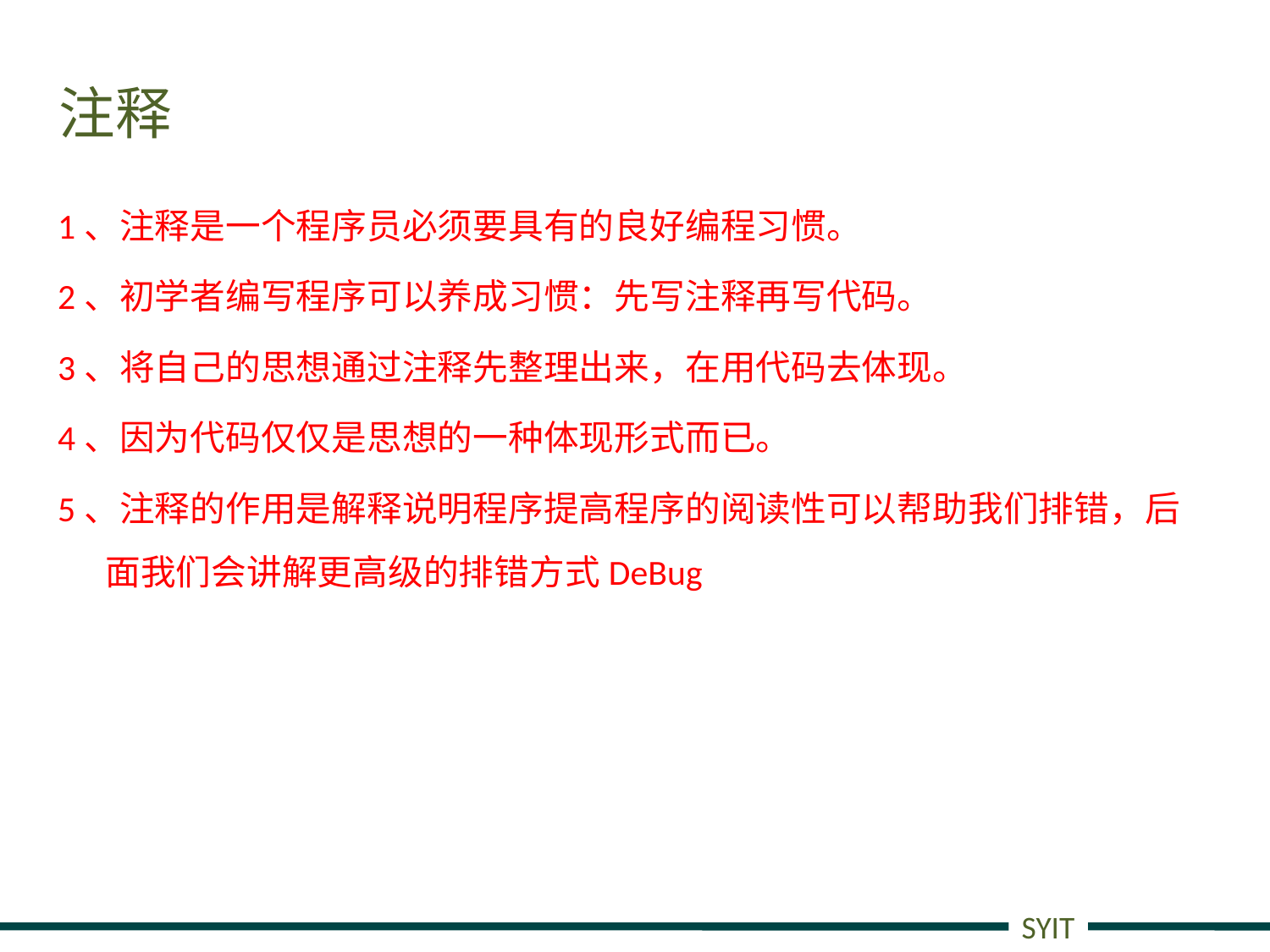

# 注释
1、注释是一个程序员必须要具有的良好编程习惯。
2、初学者编写程序可以养成习惯：先写注释再写代码。
3、将自己的思想通过注释先整理出来，在用代码去体现。
4、因为代码仅仅是思想的一种体现形式而已。
5、注释的作用是解释说明程序提高程序的阅读性可以帮助我们排错，后面我们会讲解更高级的排错方式DeBug

SYIT